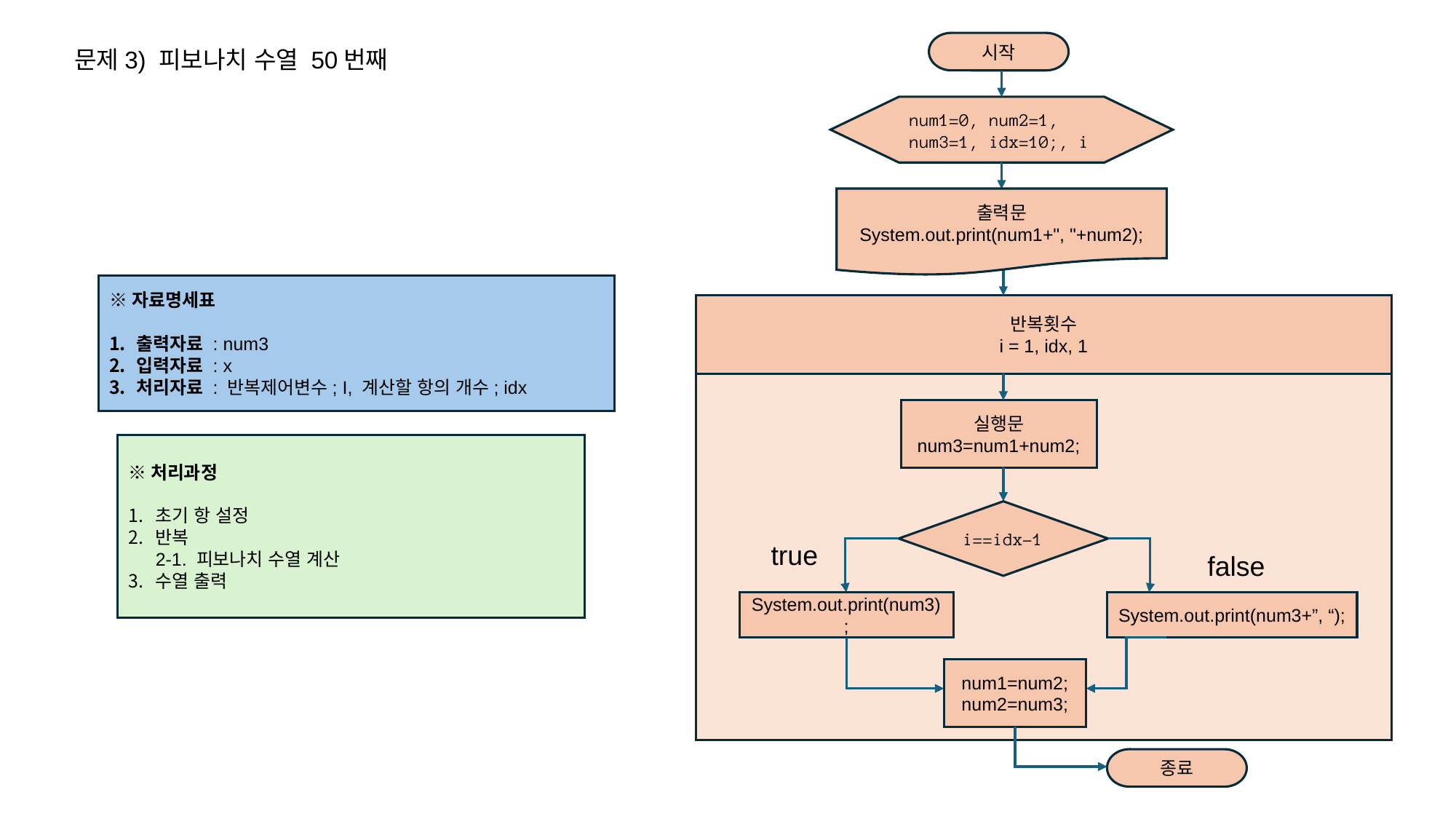

시작
문제3) 피보나치 수열 50번째
num1=0, num2=1, num3=1, idx=10;, i
출력문
System.out.print(num1+", "+num2);
※자료명세표

출력자료 : num3
입력자료 : x
처리자료 : 반복제어변수; I, 계산할 항의 개수; idx
반복횟수
i = 1, idx, 1

실행문
num3=num1+num2;
※처리과정

초기 항 설정
반복
2-1. 피보나치 수열 계산
수열 출력
i==idx-1
true
false
System.out.print(num3);
System.out.print(num3+”, “);
num1=num2;
num2=num3;
종료